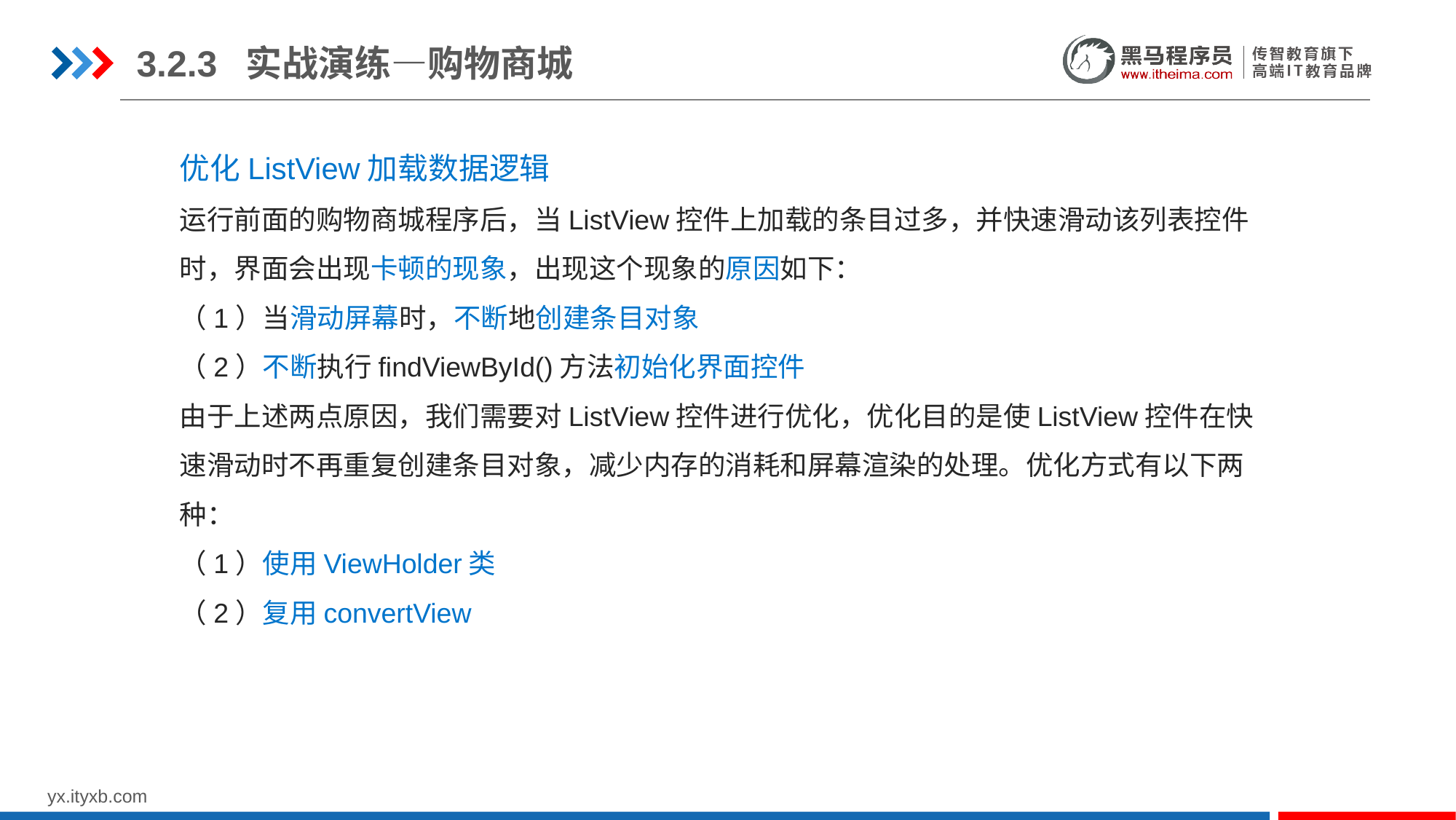

3.2.3	实战演练—购物商城
优化ListView加载数据逻辑
运行前面的购物商城程序后，当ListView控件上加载的条目过多，并快速滑动该列表控件时，界面会出现卡顿的现象，出现这个现象的原因如下：
（1）当滑动屏幕时，不断地创建条目对象
（2）不断执行findViewById()方法初始化界面控件
由于上述两点原因，我们需要对ListView控件进行优化，优化目的是使ListView控件在快速滑动时不再重复创建条目对象，减少内存的消耗和屏幕渲染的处理。优化方式有以下两种：
（1）使用ViewHolder类
（2）复用convertView